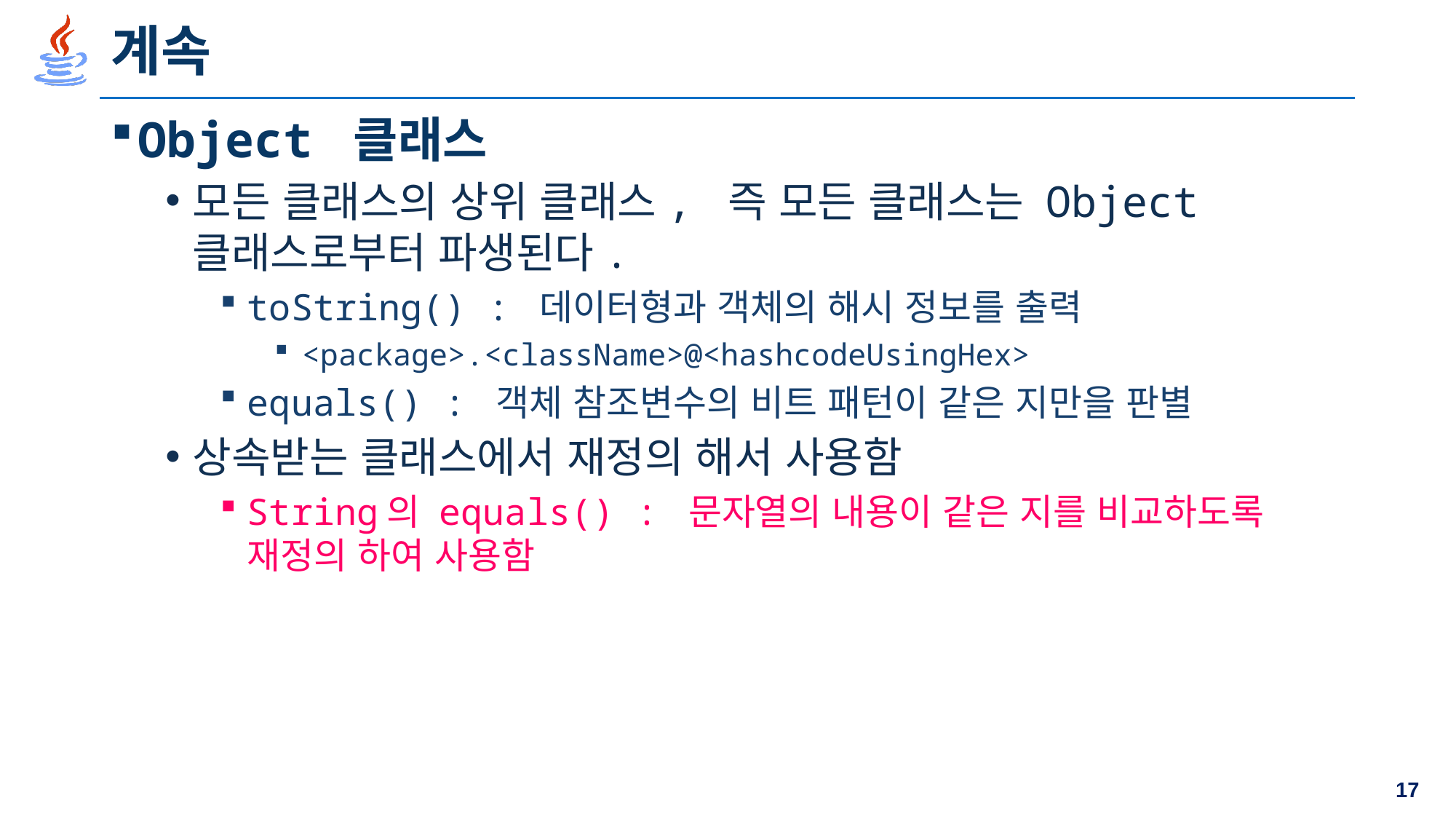

# 계속
Object 클래스
모든 클래스의 상위 클래스, 즉 모든 클래스는 Object 클래스로부터 파생된다.
toString() : 데이터형과 객체의 해시 정보를 출력
<package>.<className>@<hashcodeUsingHex>
equals() : 객체 참조변수의 비트 패턴이 같은 지만을 판별
상속받는 클래스에서 재정의 해서 사용함
String의 equals() : 문자열의 내용이 같은 지를 비교하도록 재정의 하여 사용함

17